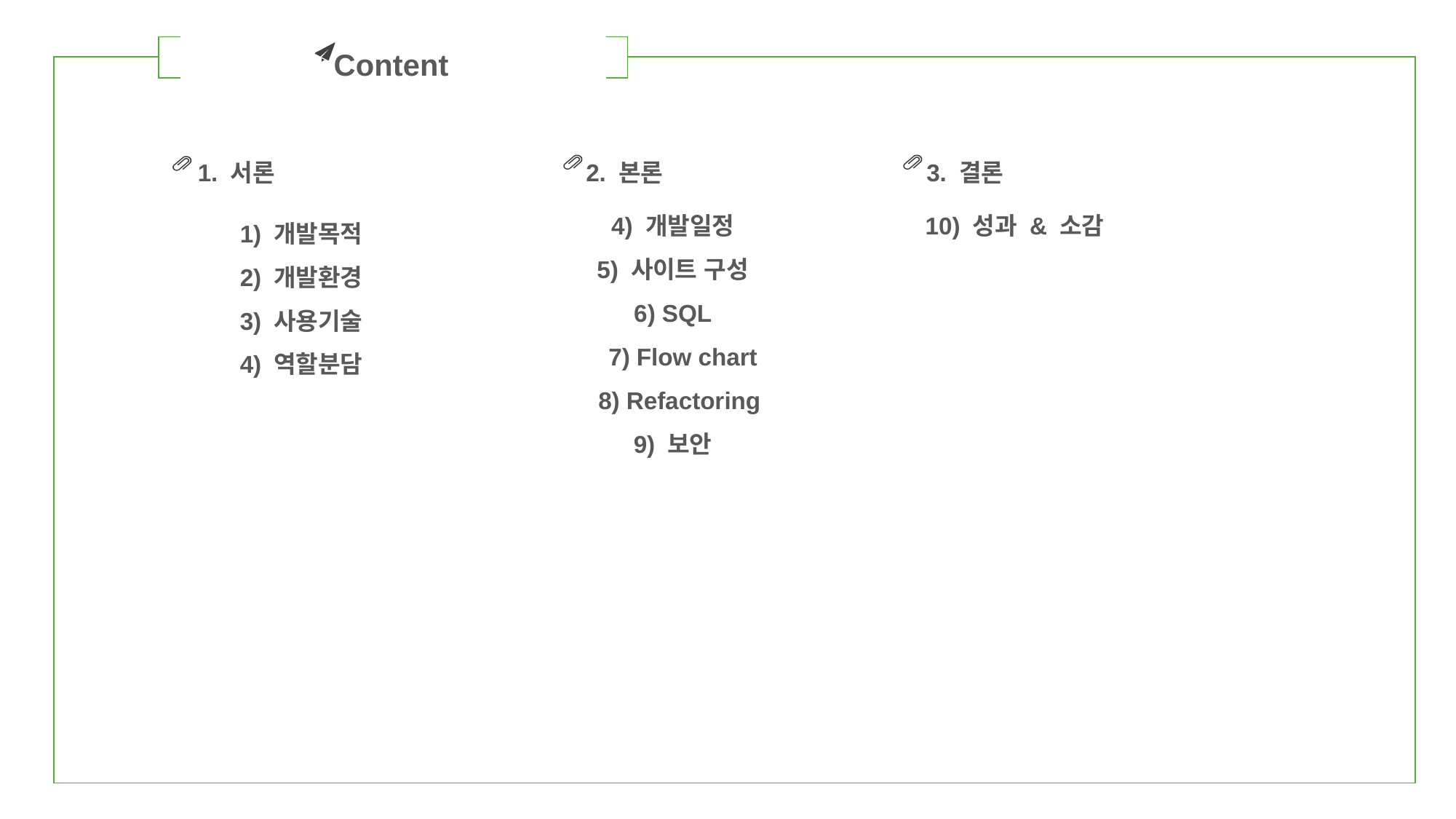

Content
|  |  |  |
| --- | --- | --- |

2. 본론
3. 결론
1. 서론

4) 개발일정
5) 사이트 구성
6) SQL
   7) Flow chart
  8) Refactoring
9) 보안

10) 성과 & 소감

1) 개발목적
2) 개발환경
3) 사용기술
4) 역할분담